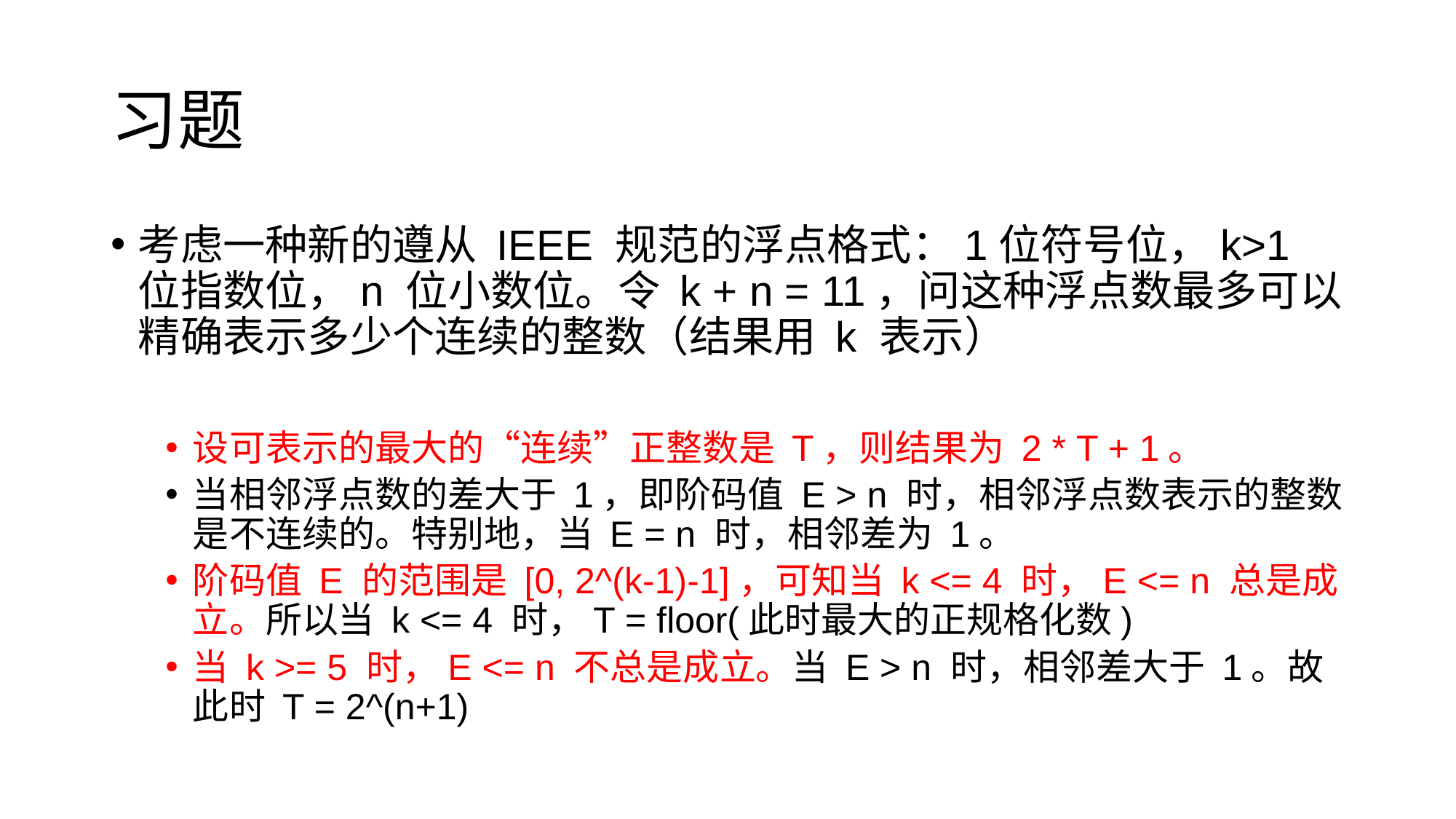

# 习题
考虑一种新的遵从 IEEE 规范的浮点格式：1位符号位，k>1 位指数位，n 位小数位。令 k + n = 11，问这种浮点数最多可以精确表示多少个连续的整数（结果用 k 表示）

设可表示的最大的“连续”正整数是 T，则结果为 2 * T + 1。
当相邻浮点数的差大于 1，即阶码值 E > n 时，相邻浮点数表示的整数是不连续的。特别地，当 E = n 时，相邻差为 1。
阶码值 E 的范围是 [0, 2^(k-1)-1]，可知当 k <= 4 时，E <= n 总是成立。所以当 k <= 4 时，T = floor(此时最大的正规格化数)
当 k >= 5 时，E <= n 不总是成立。当 E > n 时，相邻差大于 1。故此时 T = 2^(n+1)